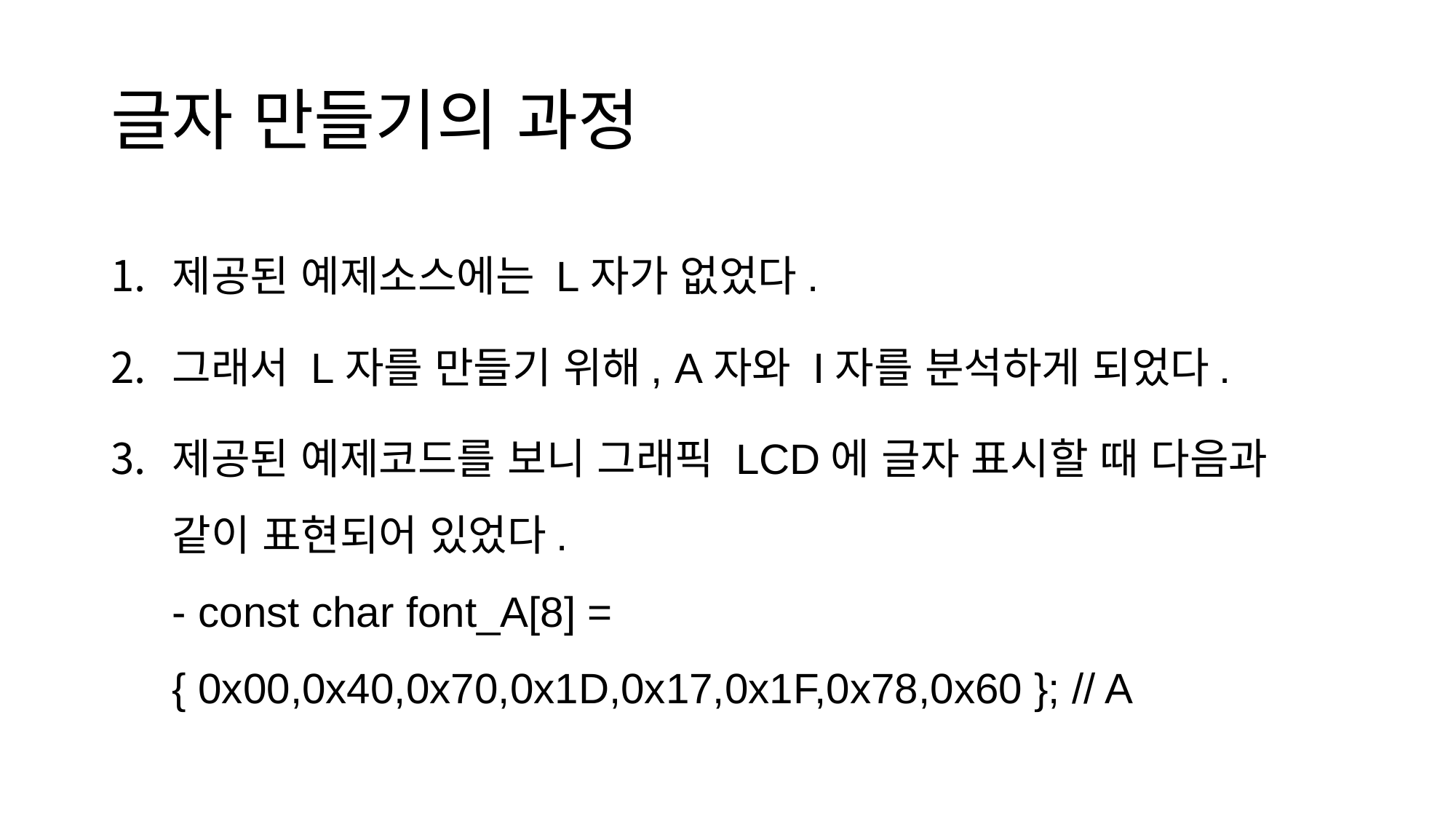

# 글자 만들기의 과정
제공된 예제소스에는 L자가 없었다.
그래서 L자를 만들기 위해, A자와 I자를 분석하게 되었다.
제공된 예제코드를 보니 그래픽 LCD에 글자 표시할 때 다음과 같이 표현되어 있었다.
- const char font_A[8] = { 0x00,0x40,0x70,0x1D,0x17,0x1F,0x78,0x60 }; // A